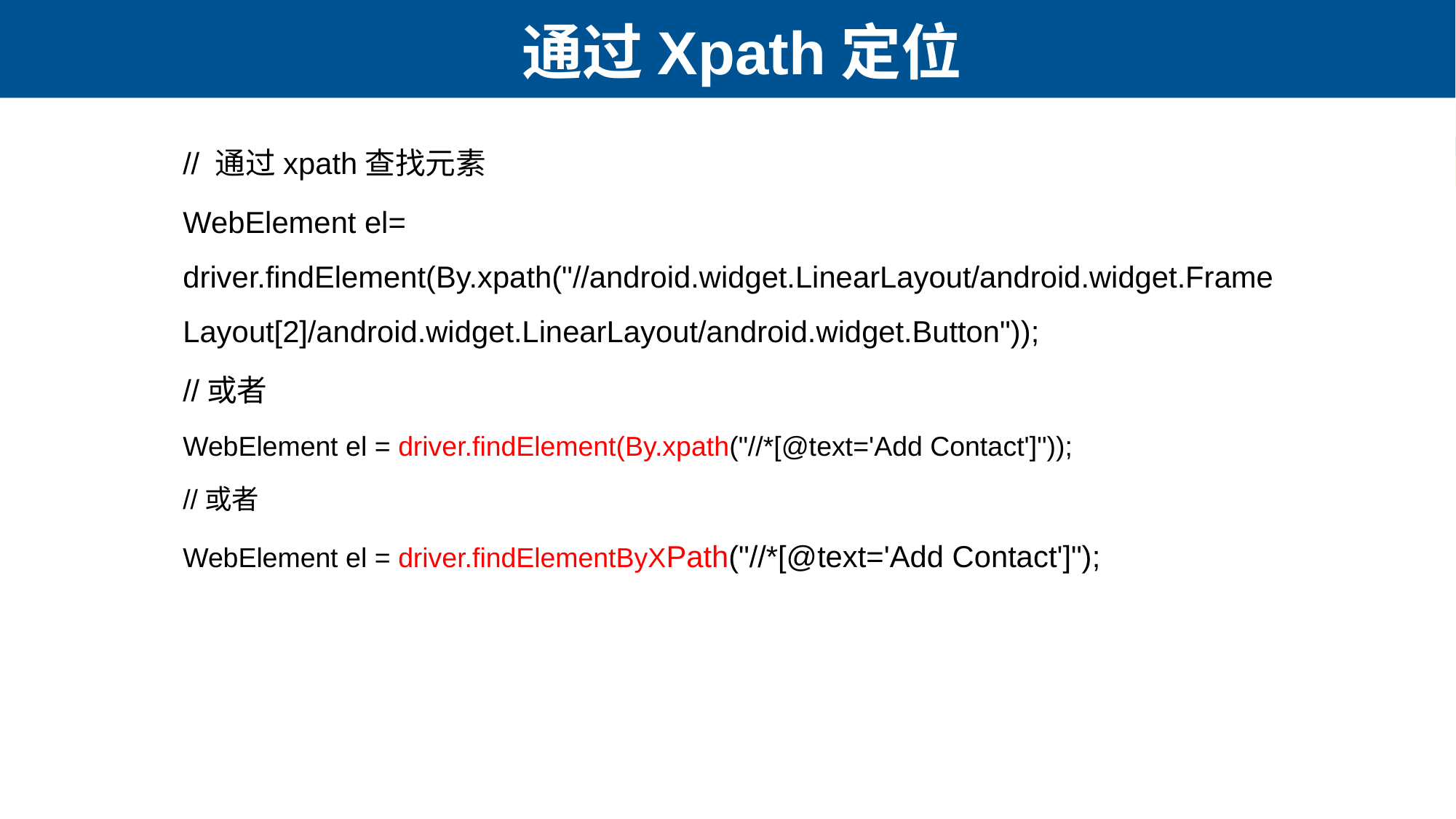

# 通过Xpath定位
// 通过xpath查找元素
WebElement el= driver.findElement(By.xpath("//android.widget.LinearLayout/android.widget.FrameLayout[2]/android.widget.LinearLayout/android.widget.Button"));
//或者
WebElement el = driver.findElement(By.xpath("//*[@text='Add Contact']"));
//或者
WebElement el = driver.findElementByXPath("//*[@text='Add Contact']");